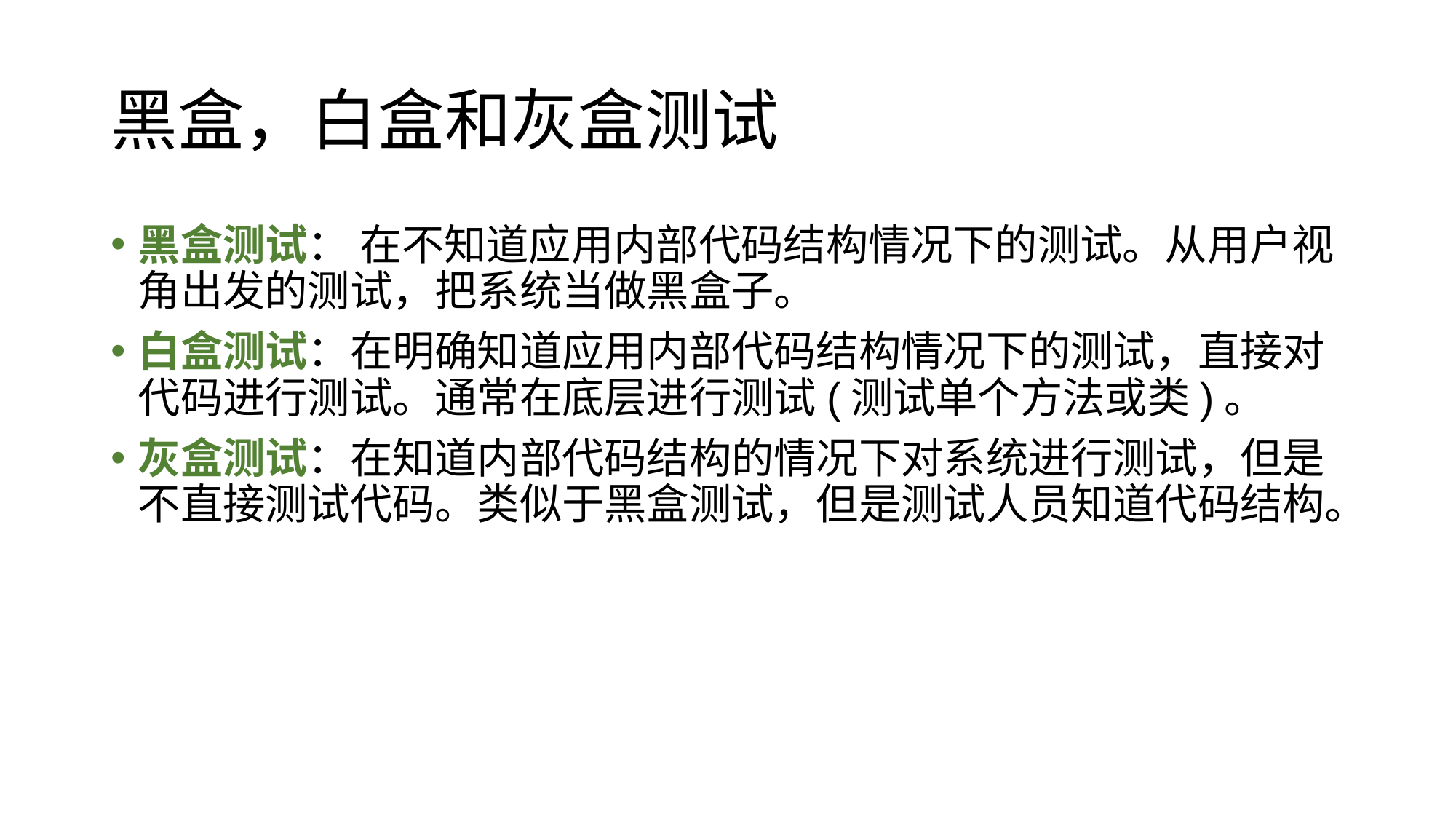

# 黑盒，白盒和灰盒测试
黑盒测试： 在不知道应用内部代码结构情况下的测试。从用户视角出发的测试，把系统当做黑盒子。
白盒测试：在明确知道应用内部代码结构情况下的测试，直接对代码进行测试。通常在底层进行测试(测试单个方法或类)。
灰盒测试：在知道内部代码结构的情况下对系统进行测试，但是不直接测试代码。类似于黑盒测试，但是测试人员知道代码结构。